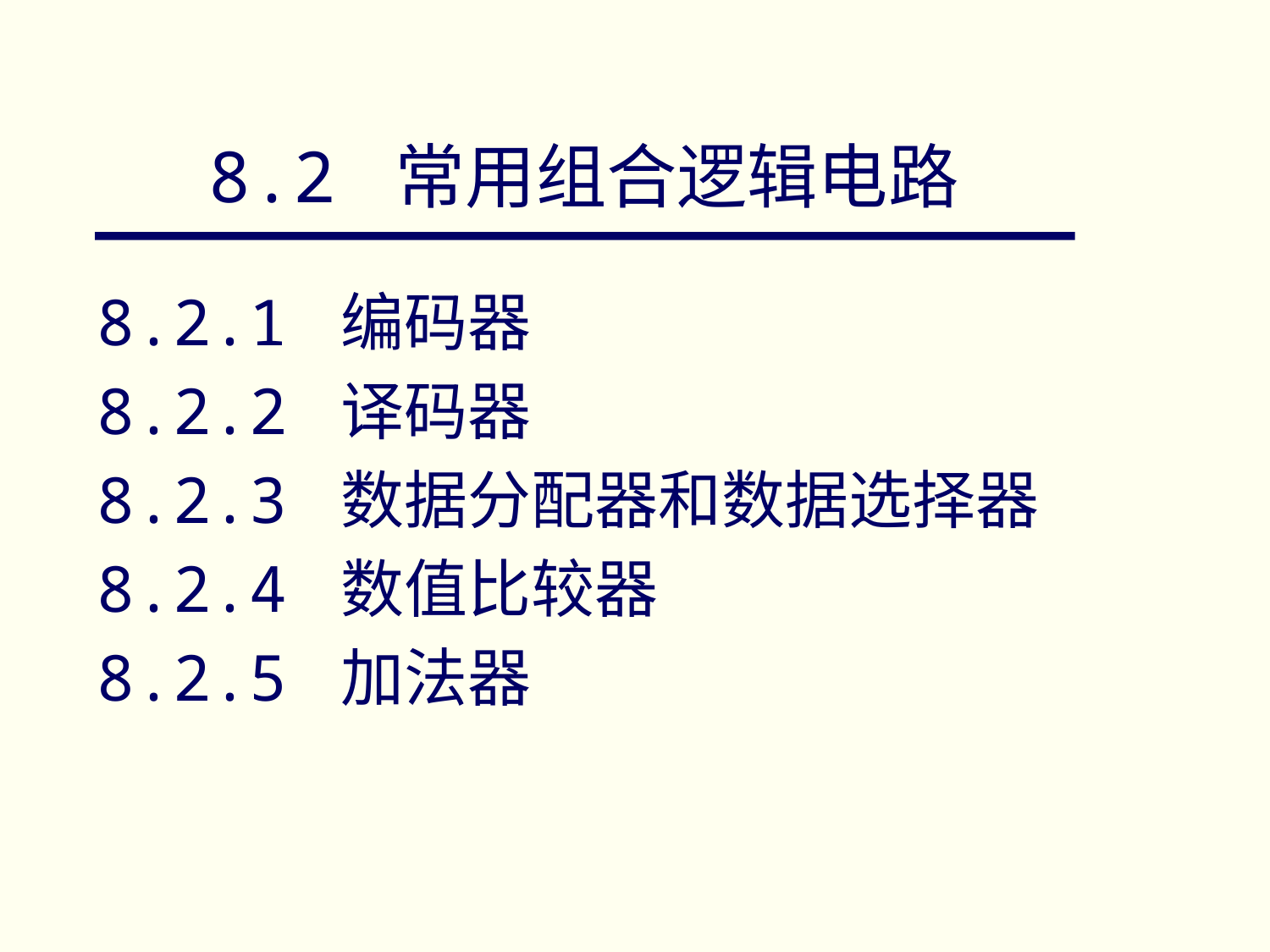

8.2 常用组合逻辑电路

8.2.1 编码器
8.2.2 译码器
8.2.3 数据分配器和数据选择器
8.2.4 数值比较器
8.2.5 加法器